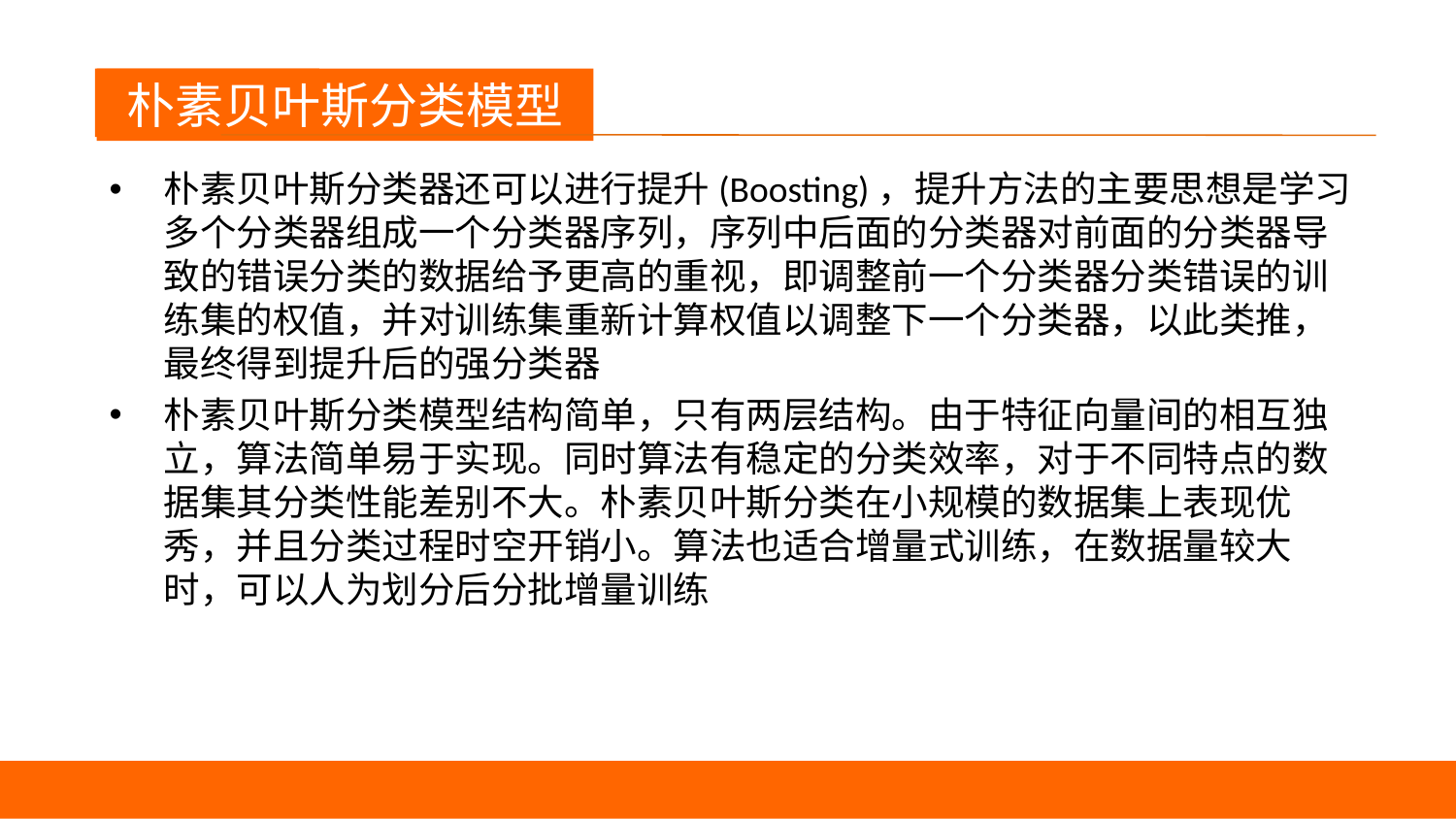

朴素贝叶斯分类模型
朴素贝叶斯分类器还可以进行提升(Boosting)，提升方法的主要思想是学习多个分类器组成一个分类器序列，序列中后面的分类器对前面的分类器导致的错误分类的数据给予更高的重视，即调整前一个分类器分类错误的训练集的权值，并对训练集重新计算权值以调整下一个分类器，以此类推，最终得到提升后的强分类器
朴素贝叶斯分类模型结构简单，只有两层结构。由于特征向量间的相互独立，算法简单易于实现。同时算法有稳定的分类效率，对于不同特点的数据集其分类性能差别不大。朴素贝叶斯分类在小规模的数据集上表现优秀，并且分类过程时空开销小。算法也适合增量式训练，在数据量较大时，可以人为划分后分批增量训练